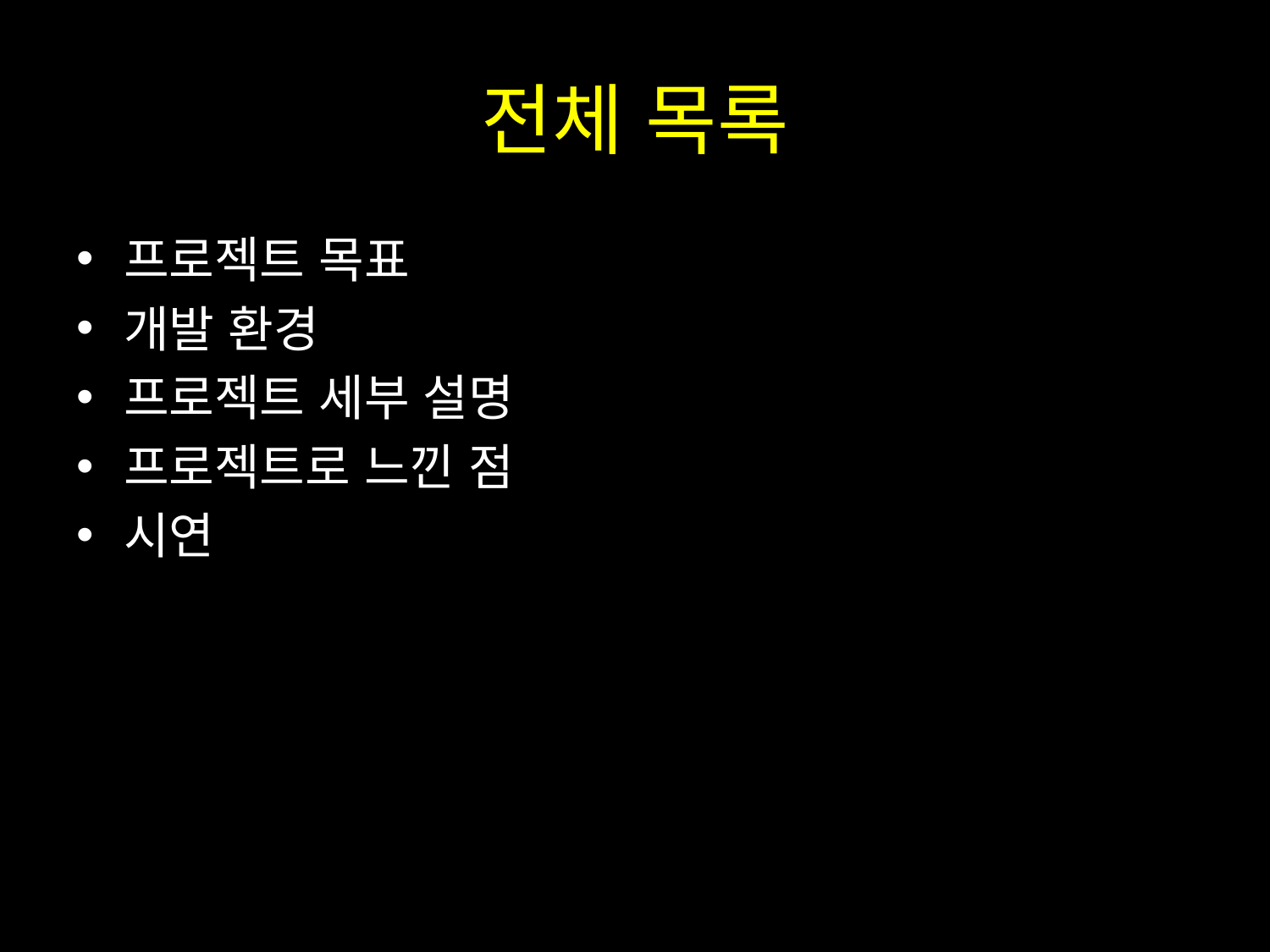

# 전체 목록
프로젝트 목표
개발 환경
프로젝트 세부 설명
프로젝트로 느낀 점
시연